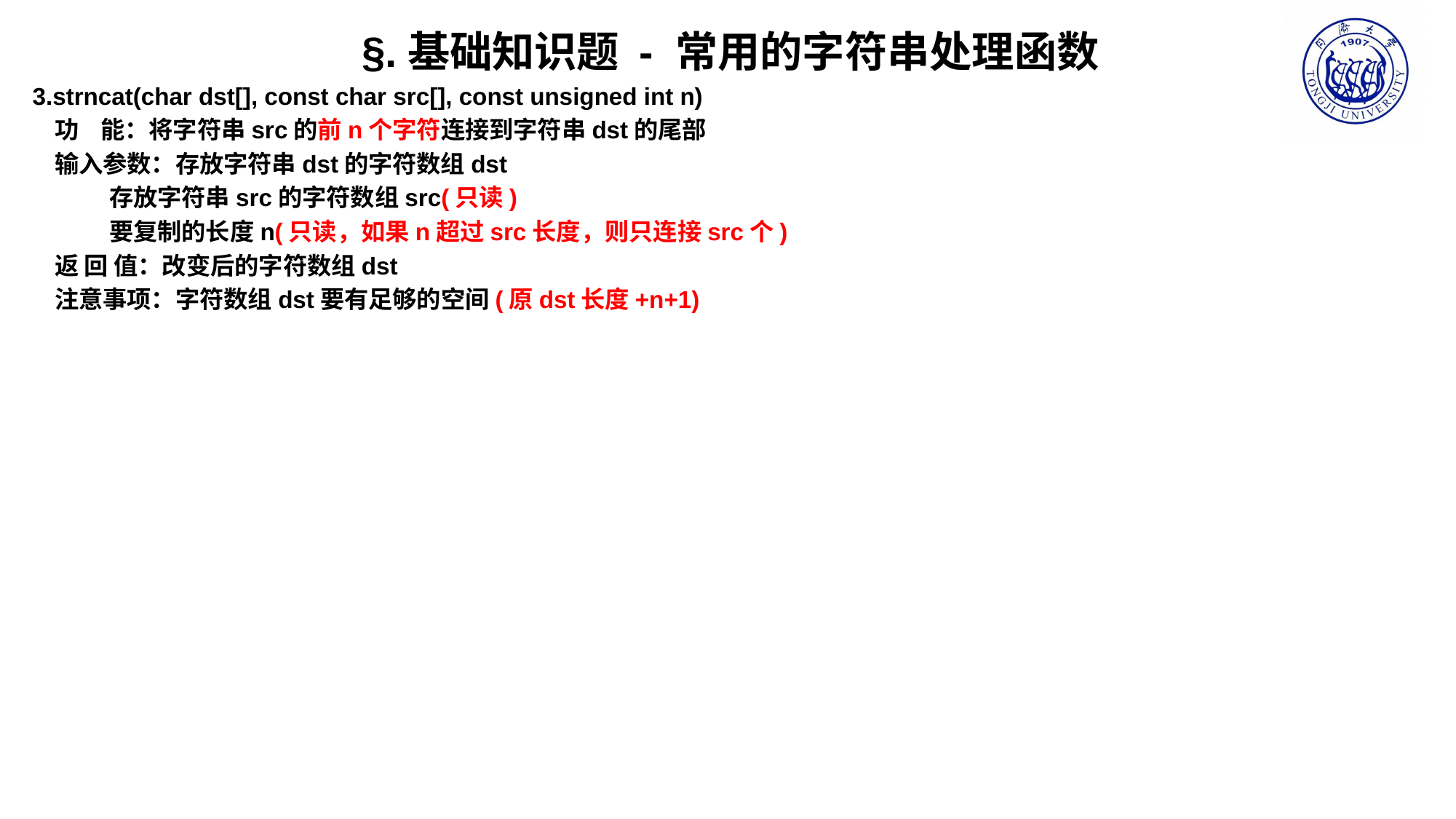

§.基础知识题 - 常用的字符串处理函数
3.strncat(char dst[], const char src[], const unsigned int n)
   功    能：将字符串src的前n个字符连接到字符串dst的尾部
   输入参数：存放字符串dst的字符数组dst
             存放字符串src的字符数组src(只读)
             要复制的长度n(只读，如果n超过src长度，则只连接src个)
   返 回 值：改变后的字符数组dst
   注意事项：字符数组dst要有足够的空间(原dst长度+n+1)